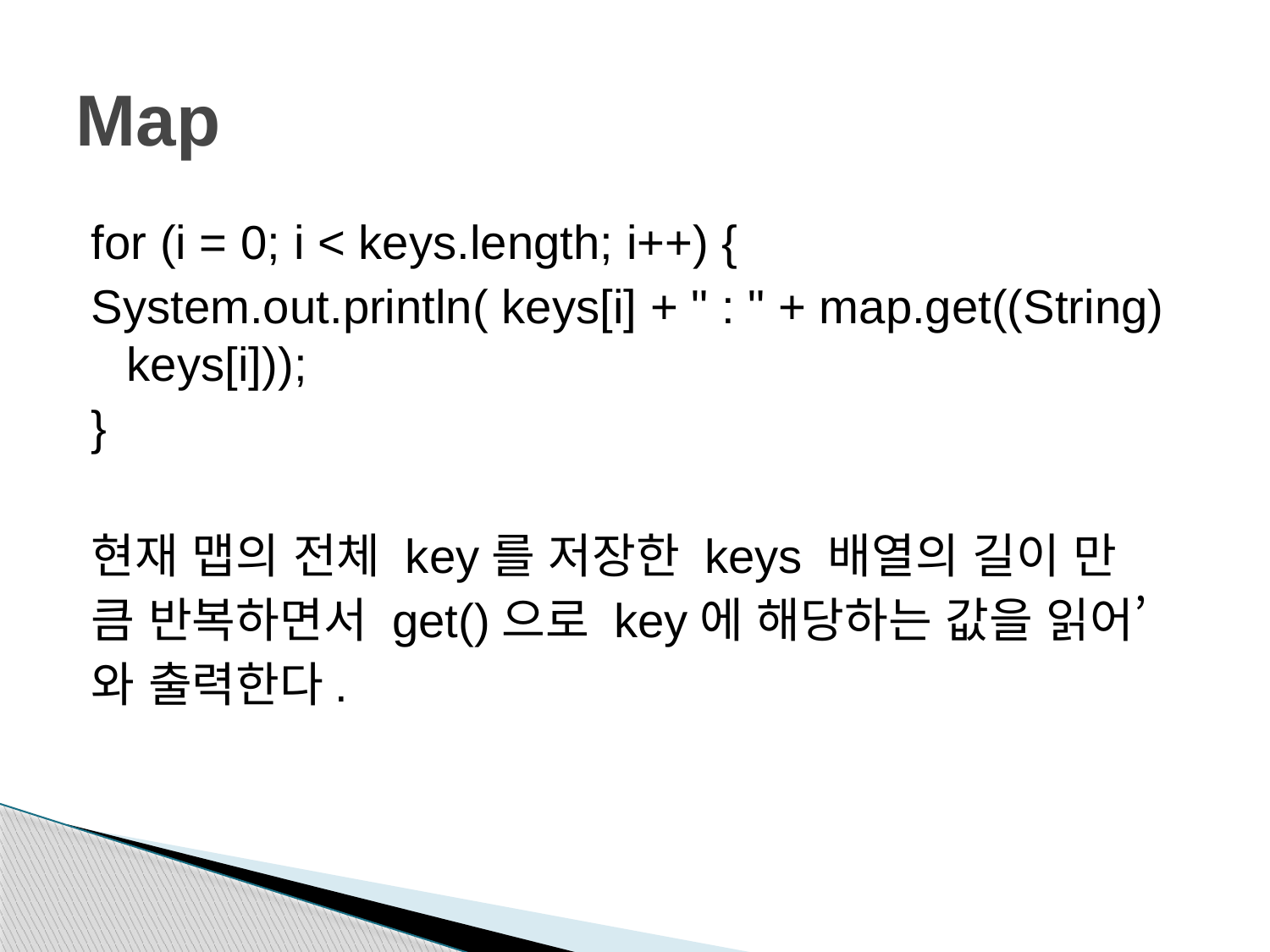

# Map
for (i = 0; i < keys.length; i++) {
System.out.println( keys[i] + " : " + map.get((String) keys[i]));
}

현재 맵의 전체 key를 저장한 keys 배열의 길이 만
큼 반복하면서 get()으로 key에 해당하는 값을 읽어’
와 출력한다.